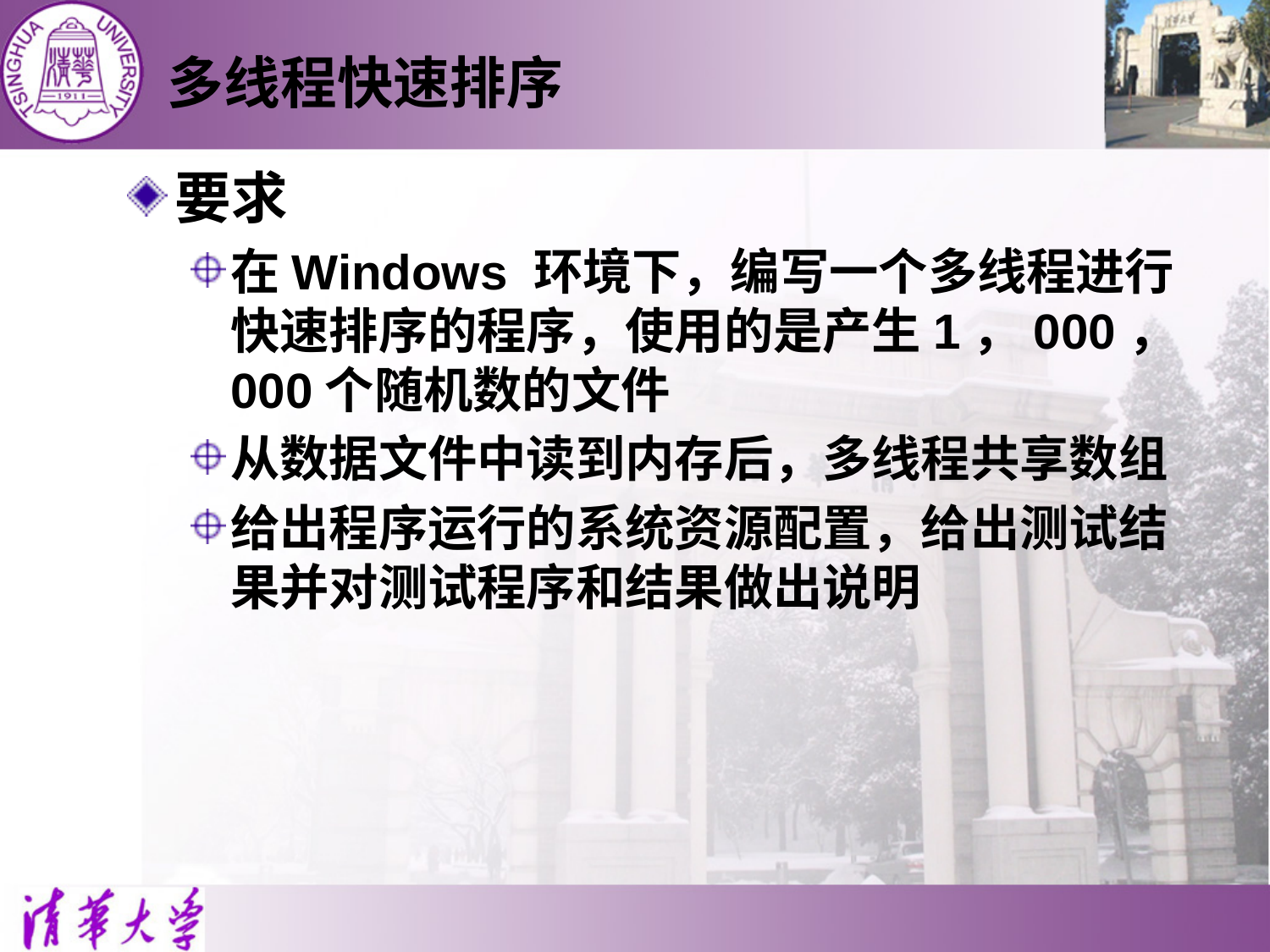

# 多线程快速排序
要求
在Windows 环境下，编写一个多线程进行快速排序的程序，使用的是产生1，000，000个随机数的文件
从数据文件中读到内存后，多线程共享数组
给出程序运行的系统资源配置，给出测试结果并对测试程序和结果做出说明